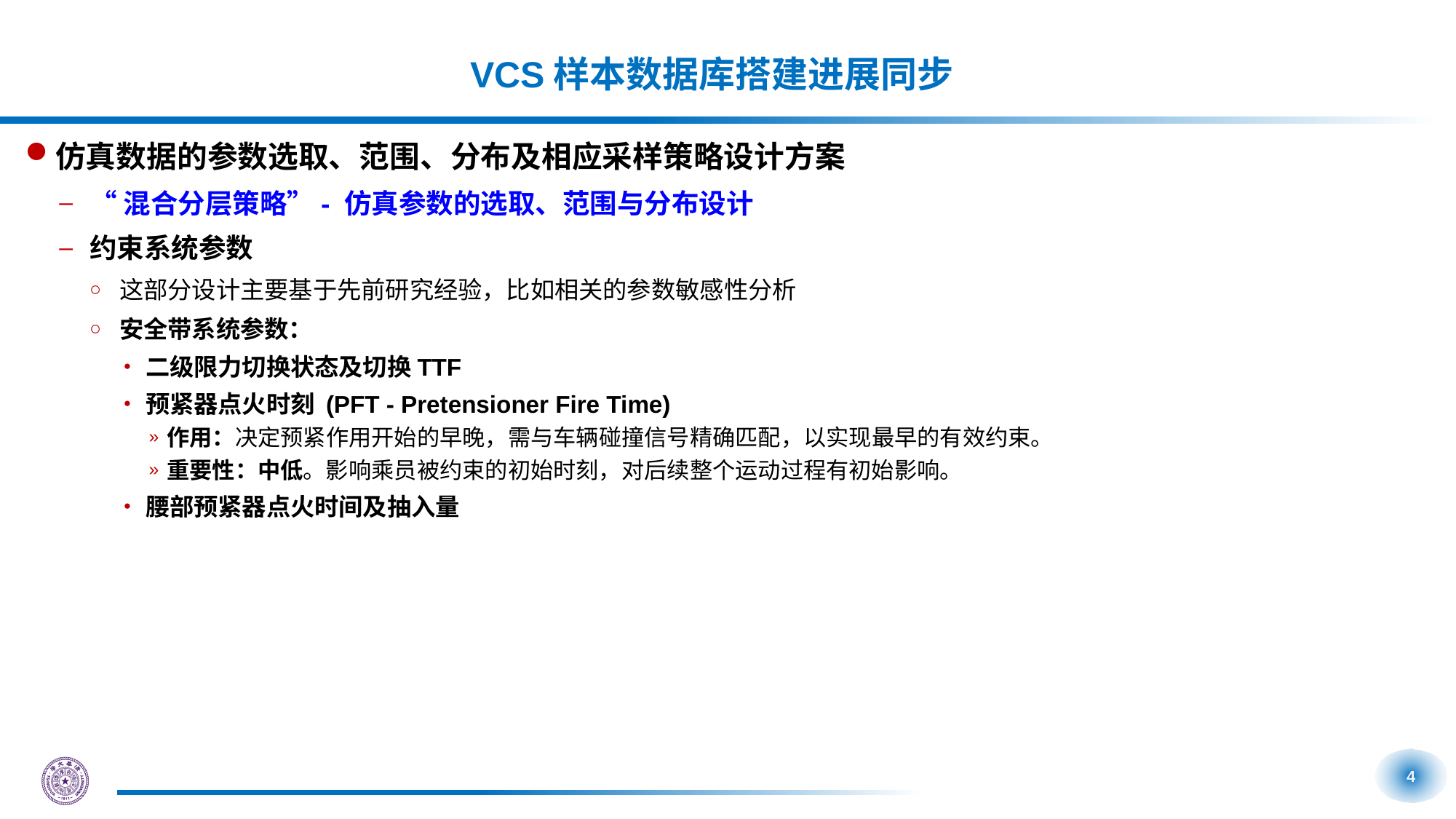

# VCS样本数据库搭建进展同步
仿真数据的参数选取、范围、分布及相应采样策略设计方案
“混合分层策略”- 仿真参数的选取、范围与分布设计
约束系统参数
这部分设计主要基于先前研究经验，比如相关的参数敏感性分析
安全带系统参数：
二级限力切换状态及切换TTF
预紧器点火时刻 (PFT - Pretensioner Fire Time)
作用：决定预紧作用开始的早晚，需与车辆碰撞信号精确匹配，以实现最早的有效约束。
重要性：中低。影响乘员被约束的初始时刻，对后续整个运动过程有初始影响。
腰部预紧器点火时间及抽入量

4